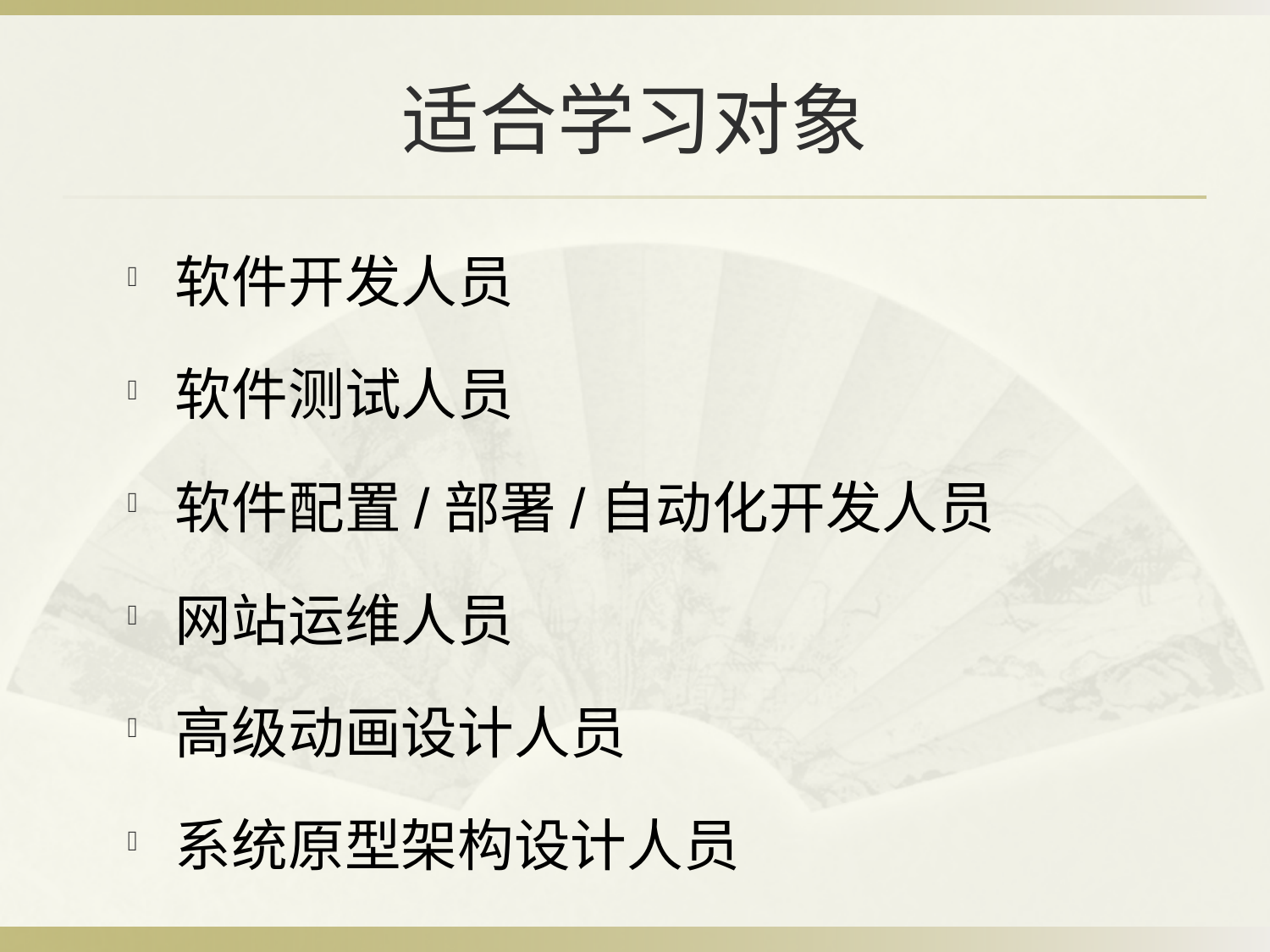

# 适合学习对象
软件开发人员
软件测试人员
软件配置/部署/自动化开发人员
网站运维人员
高级动画设计人员
系统原型架构设计人员